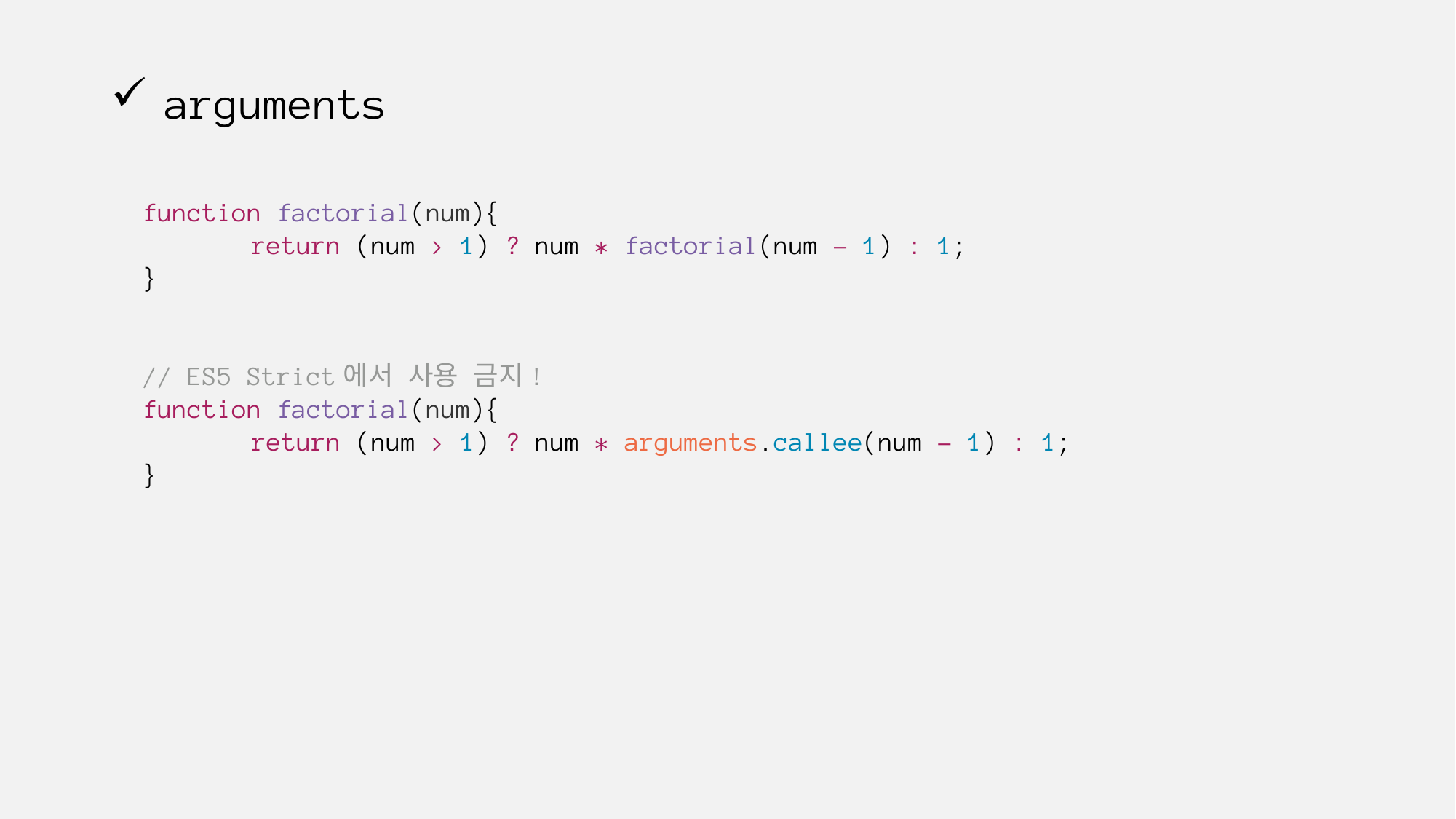

# arguments
function factorial(num){
	return (num > 1) ? num * factorial(num - 1) : 1;
}

// ES5 Strict에서 사용 금지!
function factorial(num){
	return (num > 1) ? num * arguments.callee(num - 1) : 1;
}